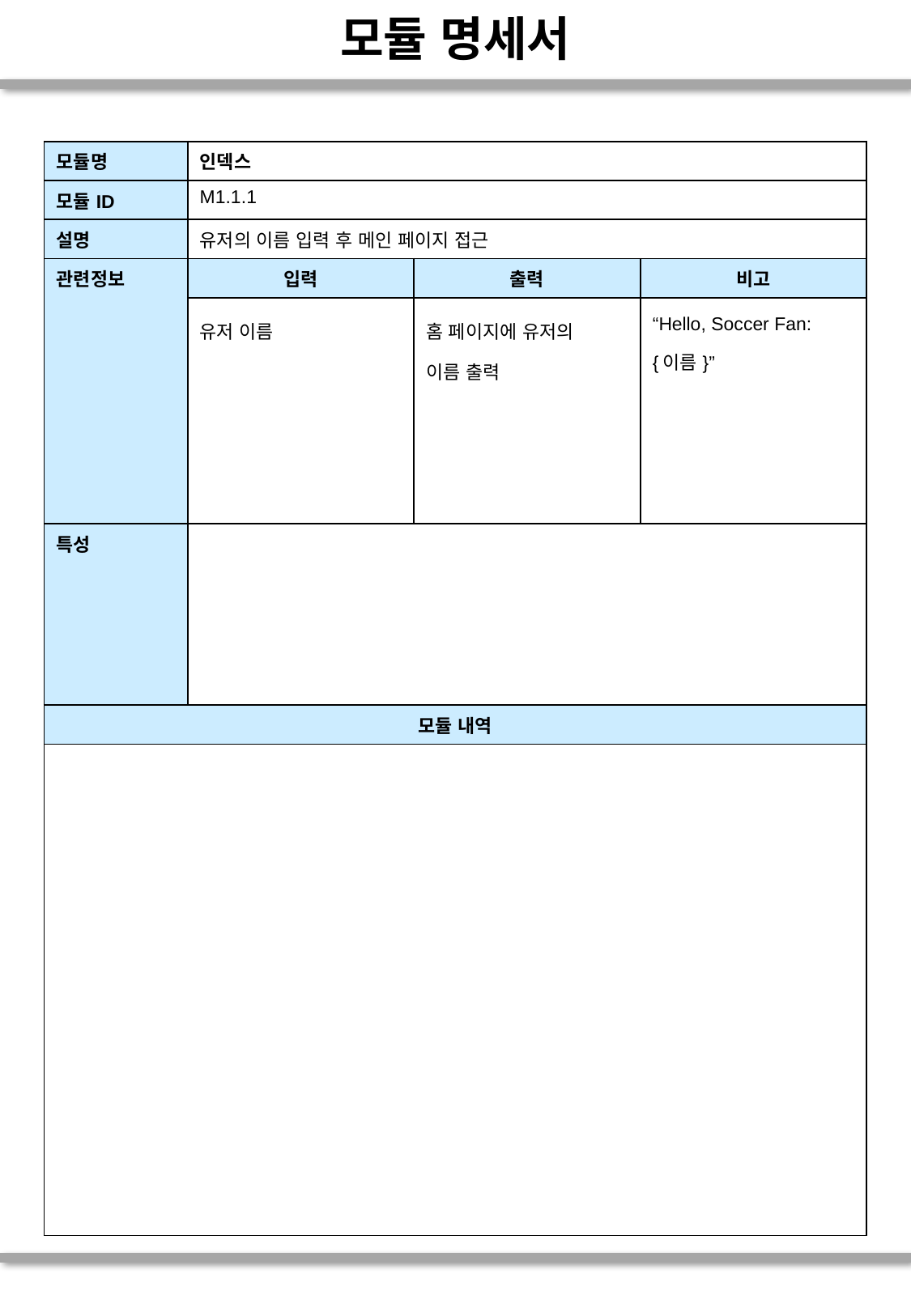

# 모듈 명세서
| 모듈명 | 인덱스 |  |  |
| --- | --- | --- | --- |
| 모듈ID | M1.1.1 |  |  |
| 설명 | 유저의 이름 입력 후 메인 페이지 접근 |  |  |
| 관련정보 | 입력 | 출력 | 비고 |
|  | 유저 이름 | 홈 페이지에 유저의 이름 출력 | “Hello, Soccer Fan: {이름}” |
| 특성 |  |  |  |
| 모듈 내역 |  |  |  |
|  |  |  |  |